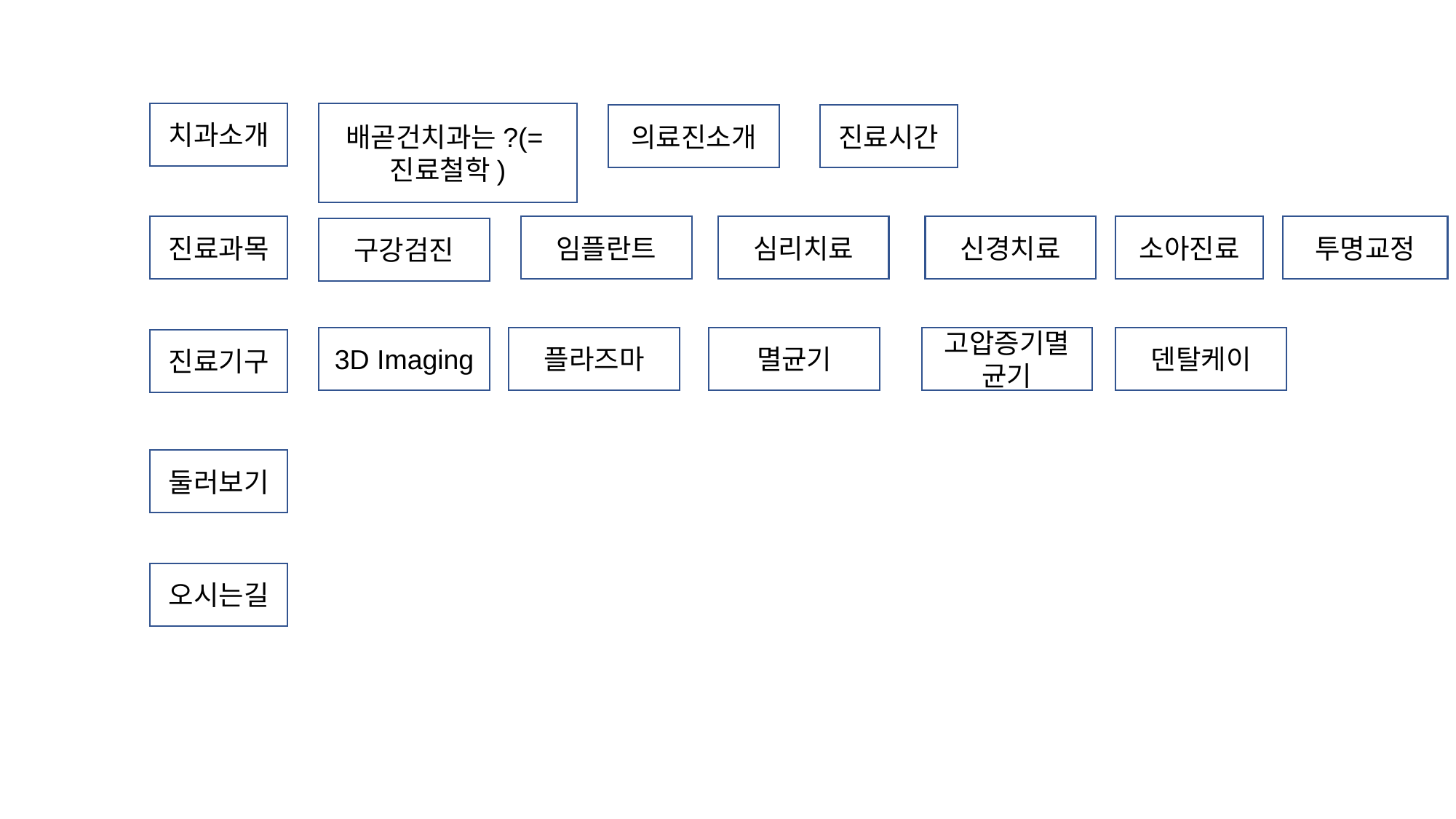

치과소개
배곧건치과는?(=진료철학)
의료진소개
진료시간
투명교정
진료과목
임플란트
심리치료
신경치료
소아진료
구강검진
덴탈케이
멸균기
고압증기멸균기
3D Imaging
플라즈마
진료기구
둘러보기
오시는길